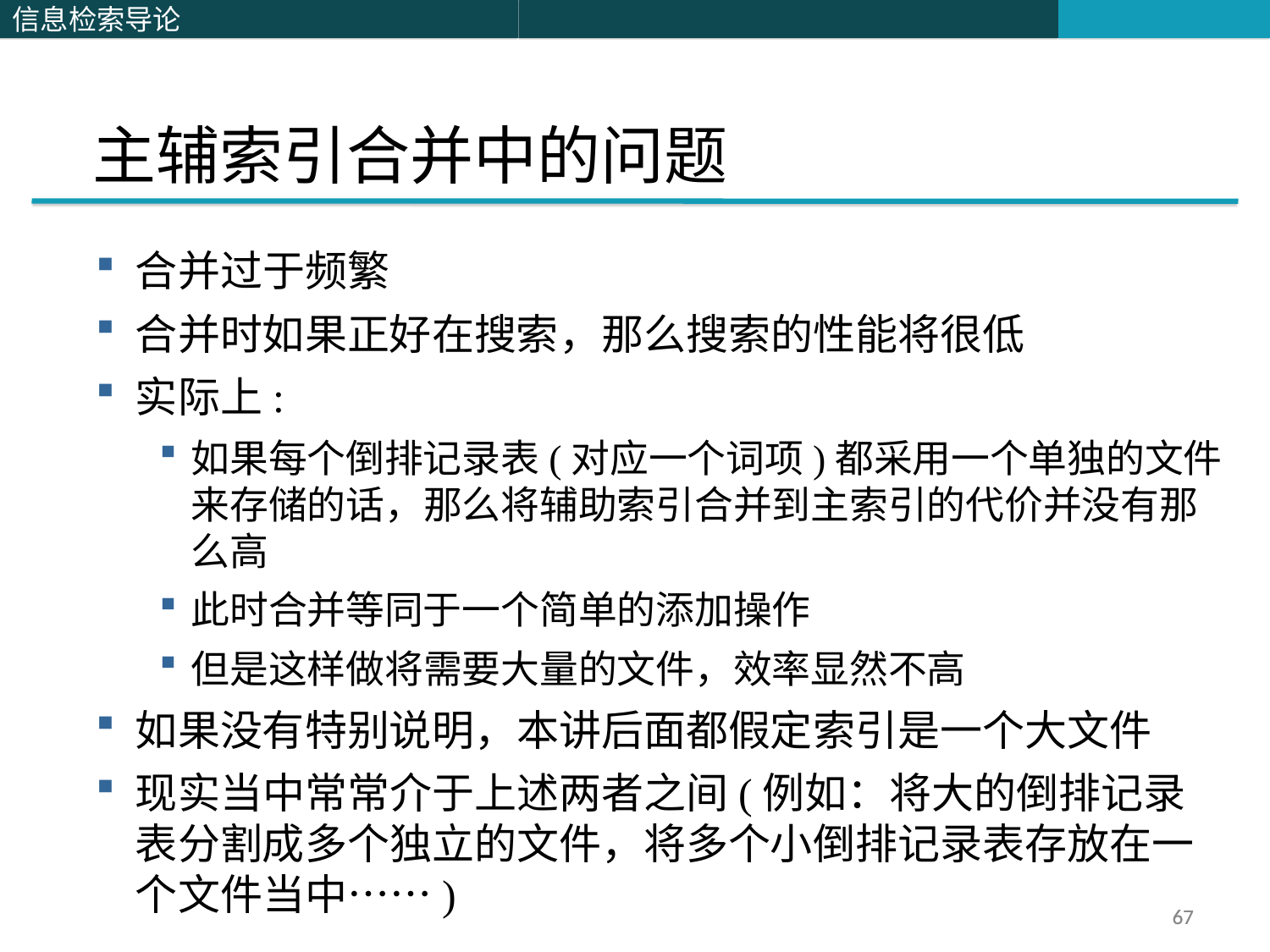

主辅索引合并中的问题
合并过于频繁
合并时如果正好在搜索，那么搜索的性能将很低
实际上:
如果每个倒排记录表(对应一个词项)都采用一个单独的文件来存储的话，那么将辅助索引合并到主索引的代价并没有那么高
此时合并等同于一个简单的添加操作
但是这样做将需要大量的文件，效率显然不高
如果没有特别说明，本讲后面都假定索引是一个大文件
现实当中常常介于上述两者之间(例如：将大的倒排记录表分割成多个独立的文件，将多个小倒排记录表存放在一个文件当中……)
67
67